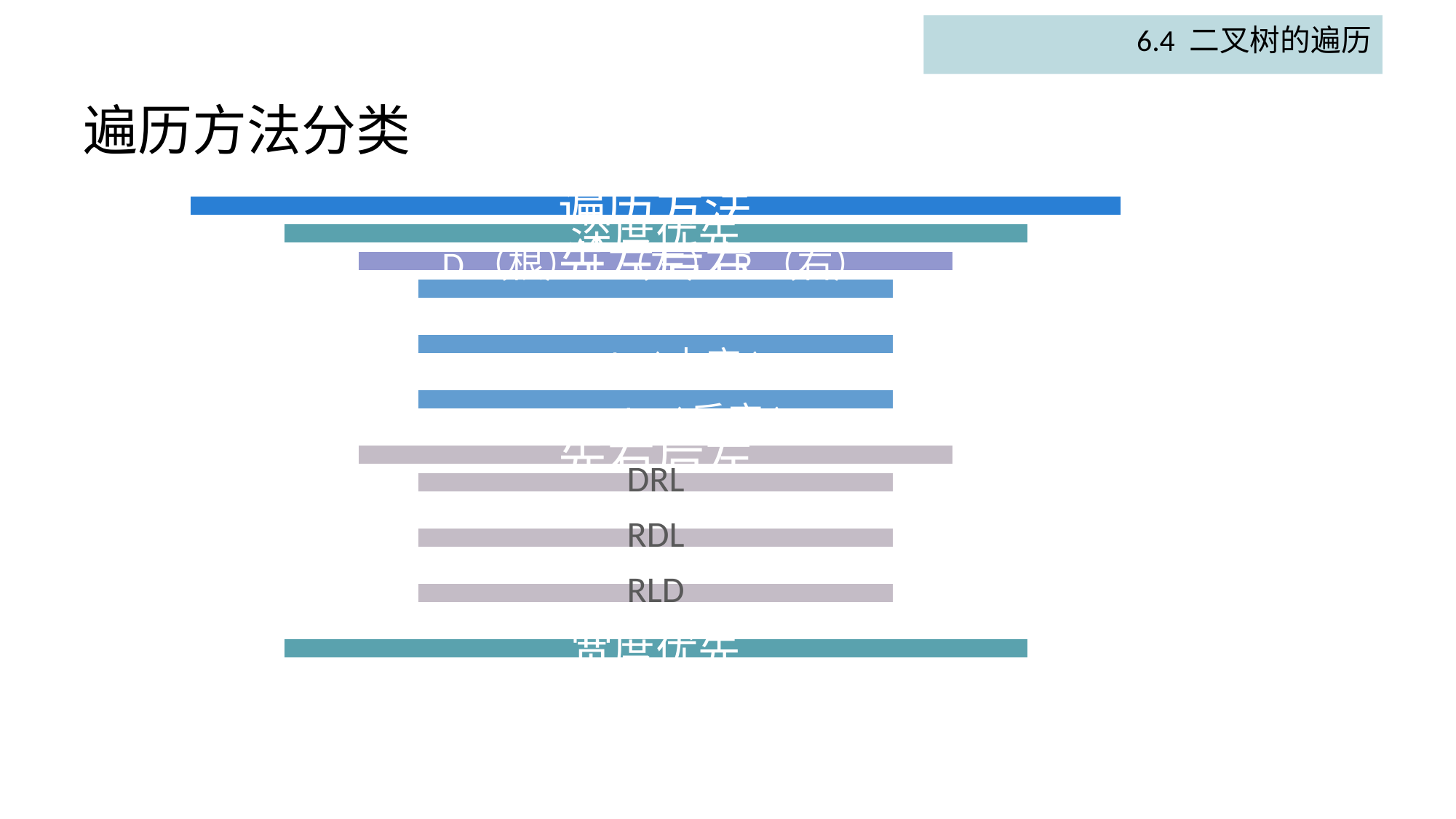

6.4 二叉树的遍历
# 遍历方法分类
遍历方法
深度优先
宽度优先
先左后右
先右后左
D（根）L（左）R（右）
preorder (先序)
LDR
LRD
postorder (后序)
DRL
RDL
RLD